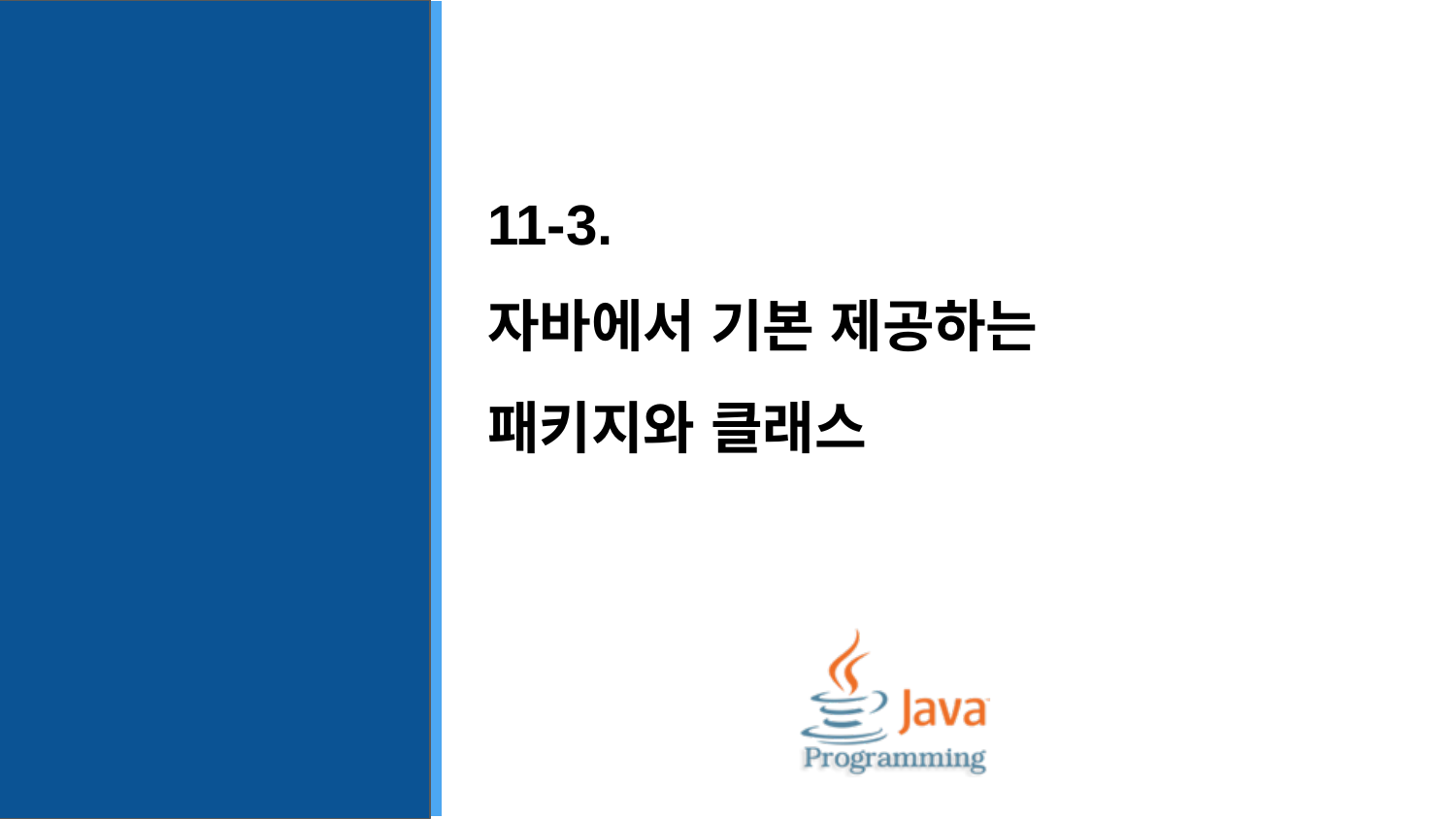

# 11-3.
자바에서 기본 제공하는
패키지와 클래스